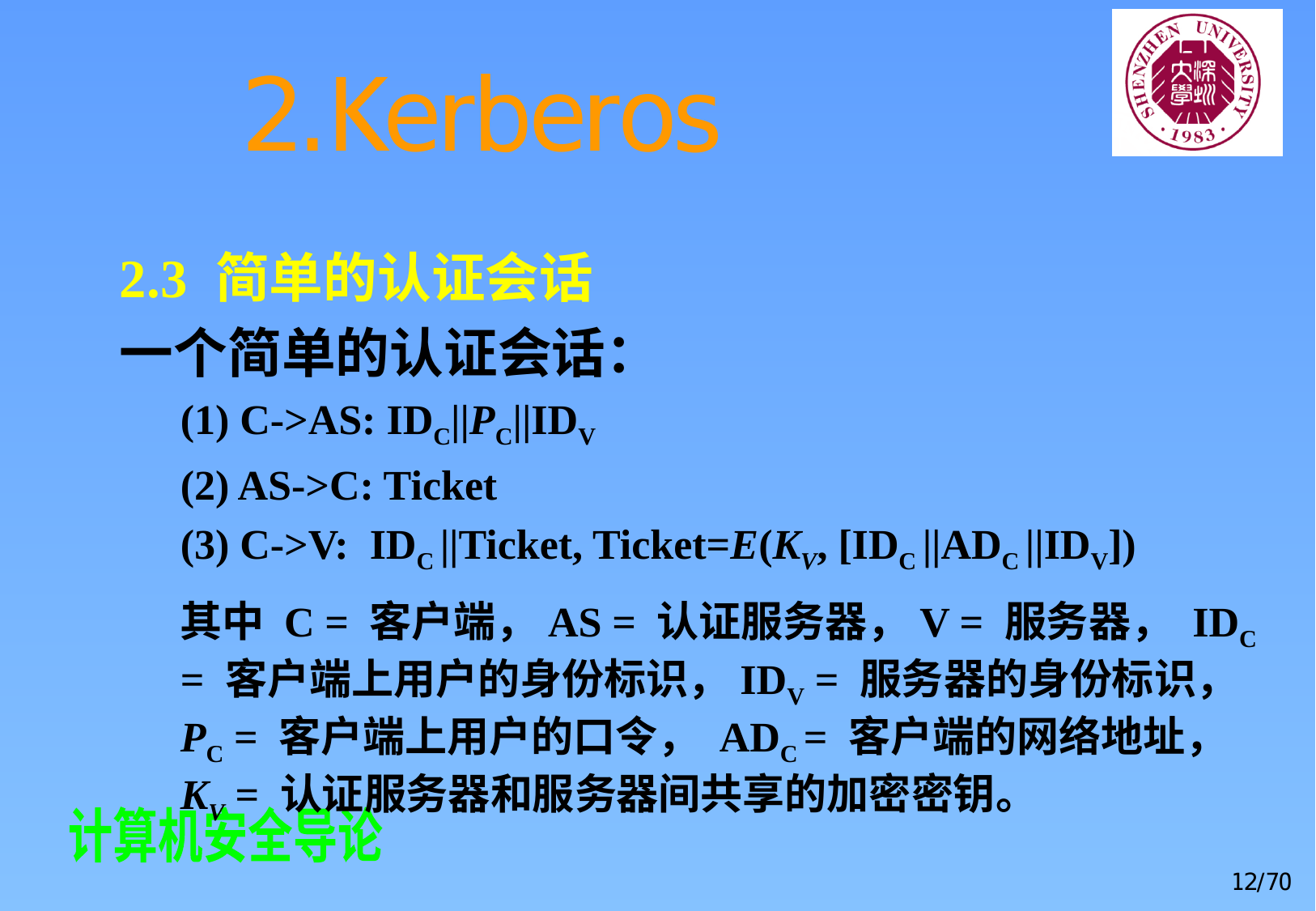

# 2.Kerberos
2.3 简单的认证会话
一个简单的认证会话：
(1) C->AS: IDC||PC||IDV
(2) AS->C: Ticket
(3) C->V:  IDC ||Ticket, Ticket=E(KV, [IDC ||ADC ||IDV])
其中 C = 客户端，AS = 认证服务器，V = 服务器， IDC = 客户端上用户的身份标识，IDV = 服务器的身份标识，PC = 客户端上用户的口令， ADC = 客户端的网络地址，KV = 认证服务器和服务器间共享的加密密钥。
12/70